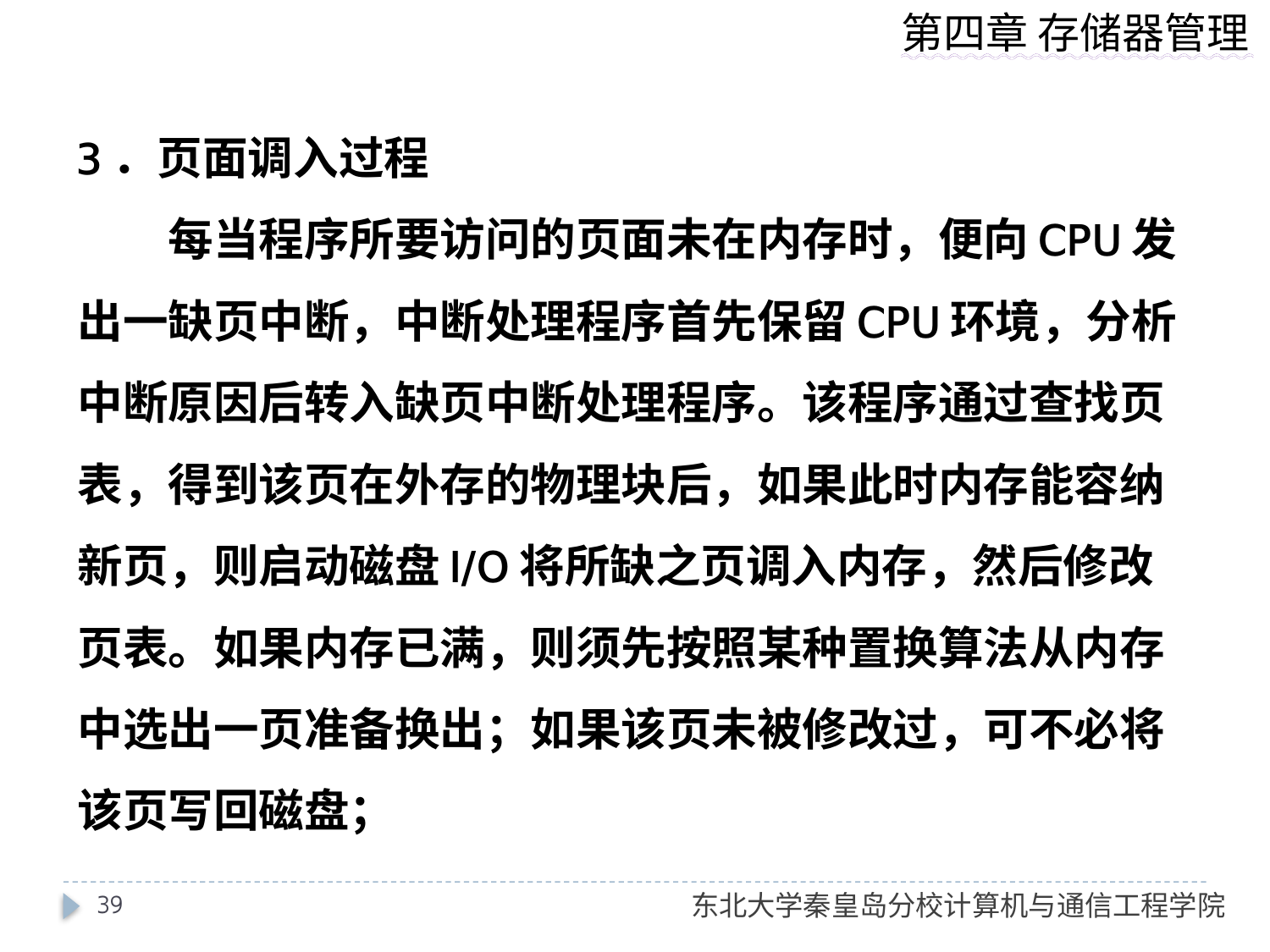

3．页面调入过程
　　每当程序所要访问的页面未在内存时，便向CPU发出一缺页中断，中断处理程序首先保留CPU环境，分析中断原因后转入缺页中断处理程序。该程序通过查找页表，得到该页在外存的物理块后，如果此时内存能容纳新页，则启动磁盘I/O将所缺之页调入内存，然后修改页表。如果内存已满，则须先按照某种置换算法从内存中选出一页准备换出；如果该页未被修改过，可不必将该页写回磁盘；

39